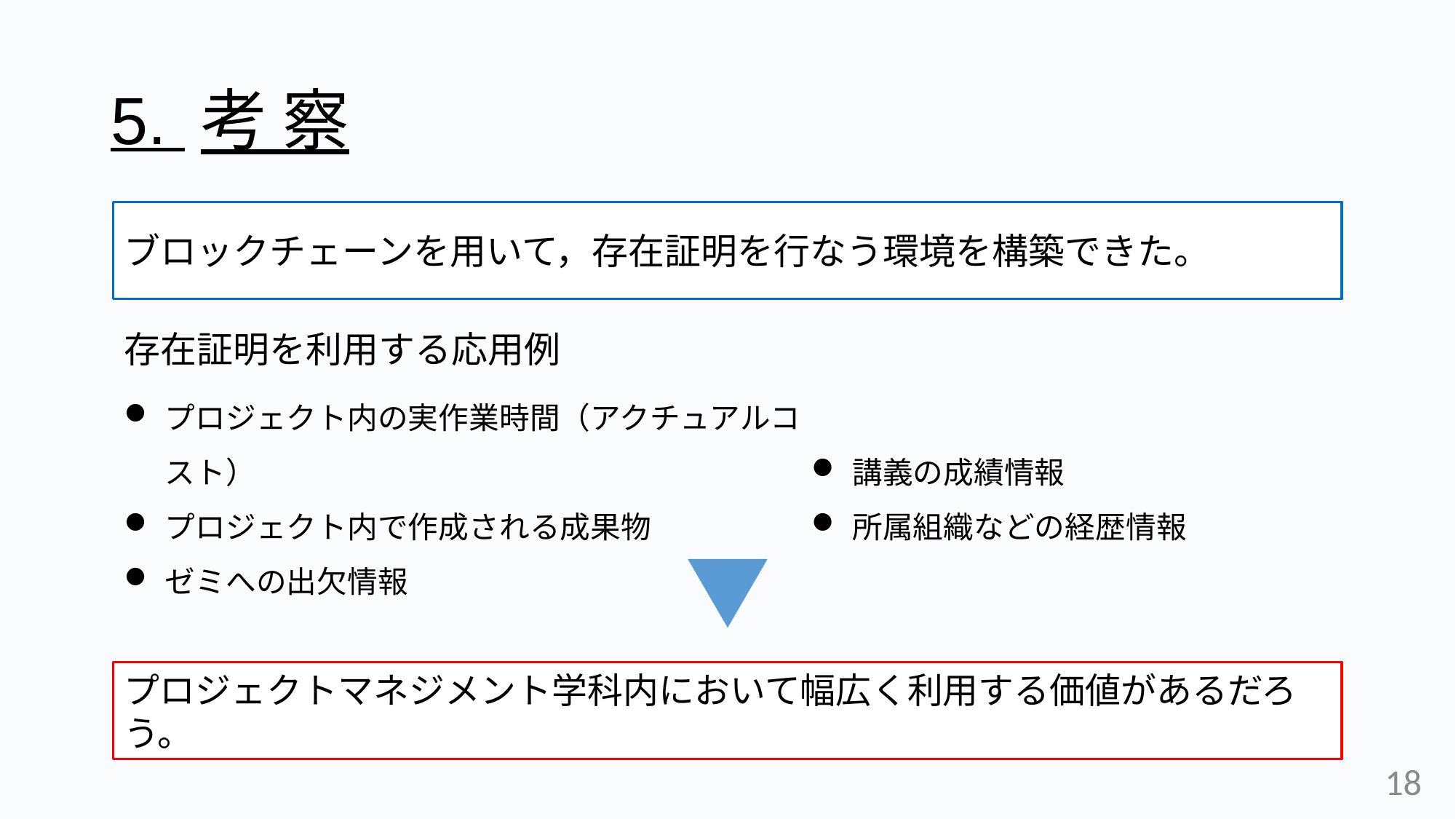

# 5. 考 察
ブロックチェーンを用いて，存在証明を行なう環境を構築できた。
存在証明を利用する応用例
プロジェクト内の実作業時間（アクチュアルコスト）
プロジェクト内で作成される成果物
ゼミへの出欠情報

講義の成績情報
所属組織などの経歴情報

プロジェクトマネジメント学科内において幅広く利用する価値があるだろう。
18